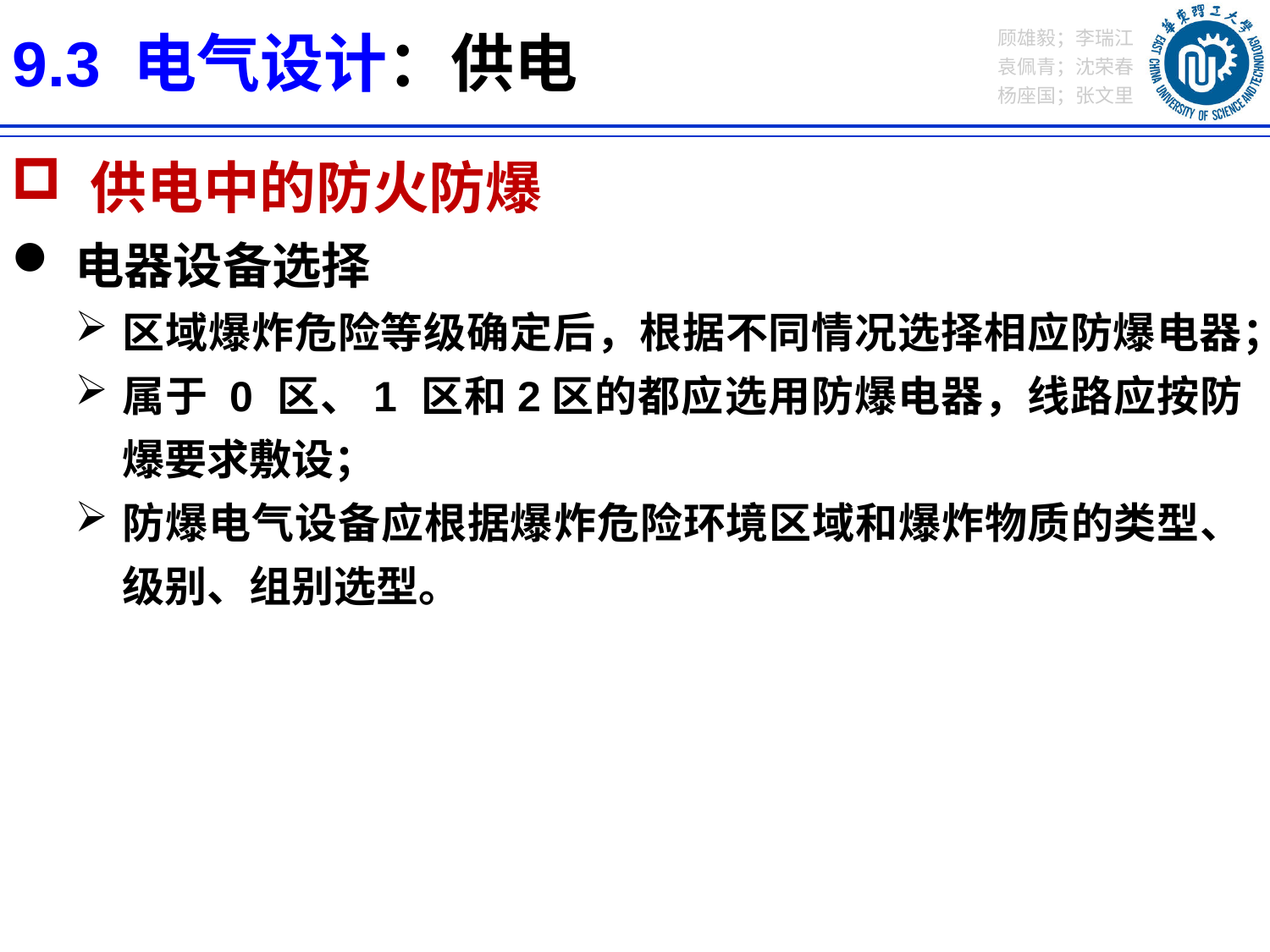

9.3 电气设计：供电
 供电中的防火防爆
电器设备选择
区域爆炸危险等级确定后，根据不同情况选择相应防爆电器；
属于 0 区、1 区和2区的都应选用防爆电器，线路应按防爆要求敷设；
防爆电气设备应根据爆炸危险环境区域和爆炸物质的类型、级别、组别选型。